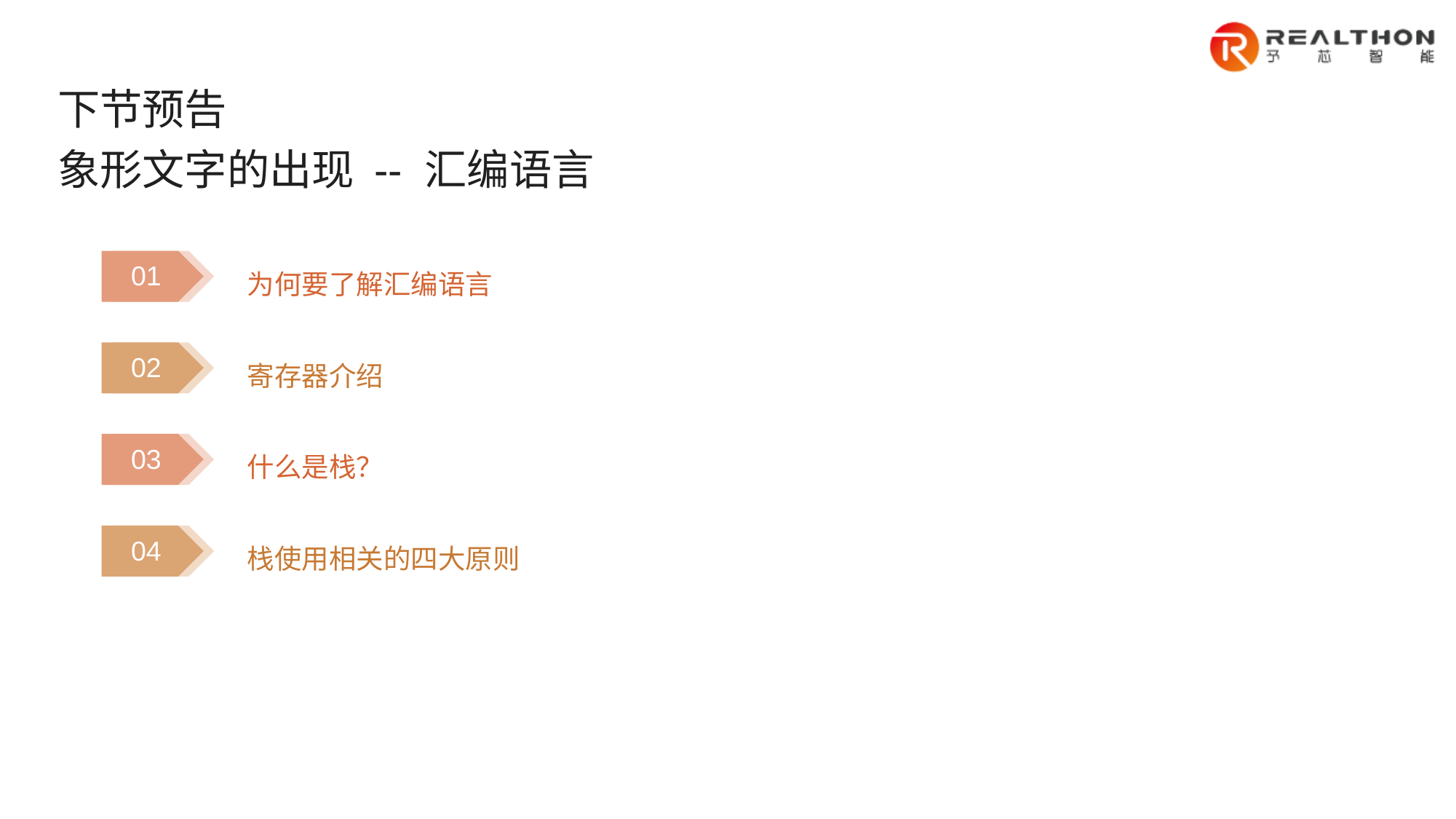

下节预告
象形文字的出现 -- 汇编语言
为何要了解汇编语言
01

寄存器介绍
02

什么是栈？
03

栈使用相关的四大原则
04